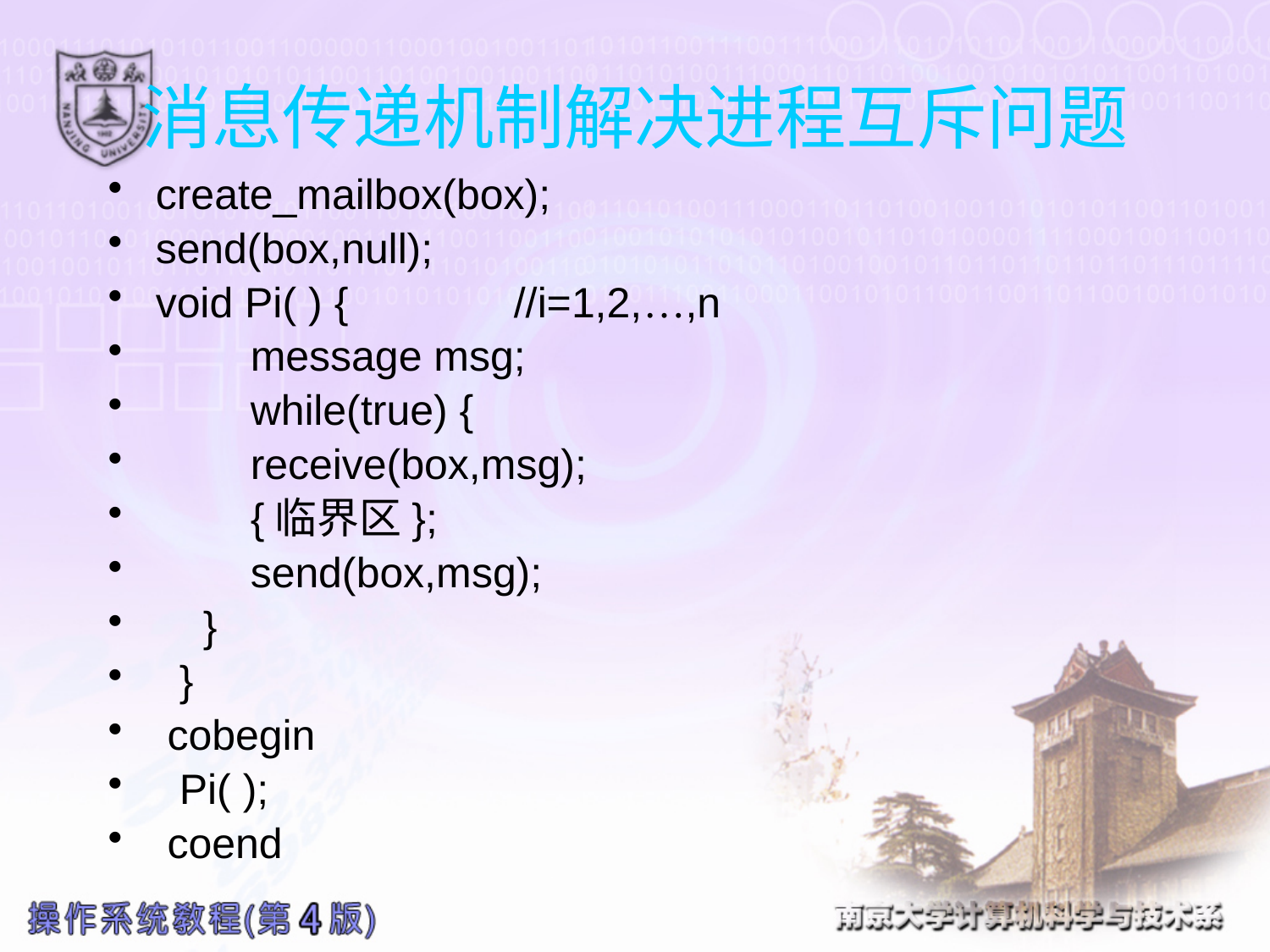

# 消息传递机制解决进程互斥问题
create_mailbox(box);
send(box,null);
void Pi( ) {              //i=1,2,…,n
        message msg;
        while(true) {
        receive(box,msg);
        {临界区};
        send(box,msg);
    }
  }
 cobegin
  Pi( );
 coend